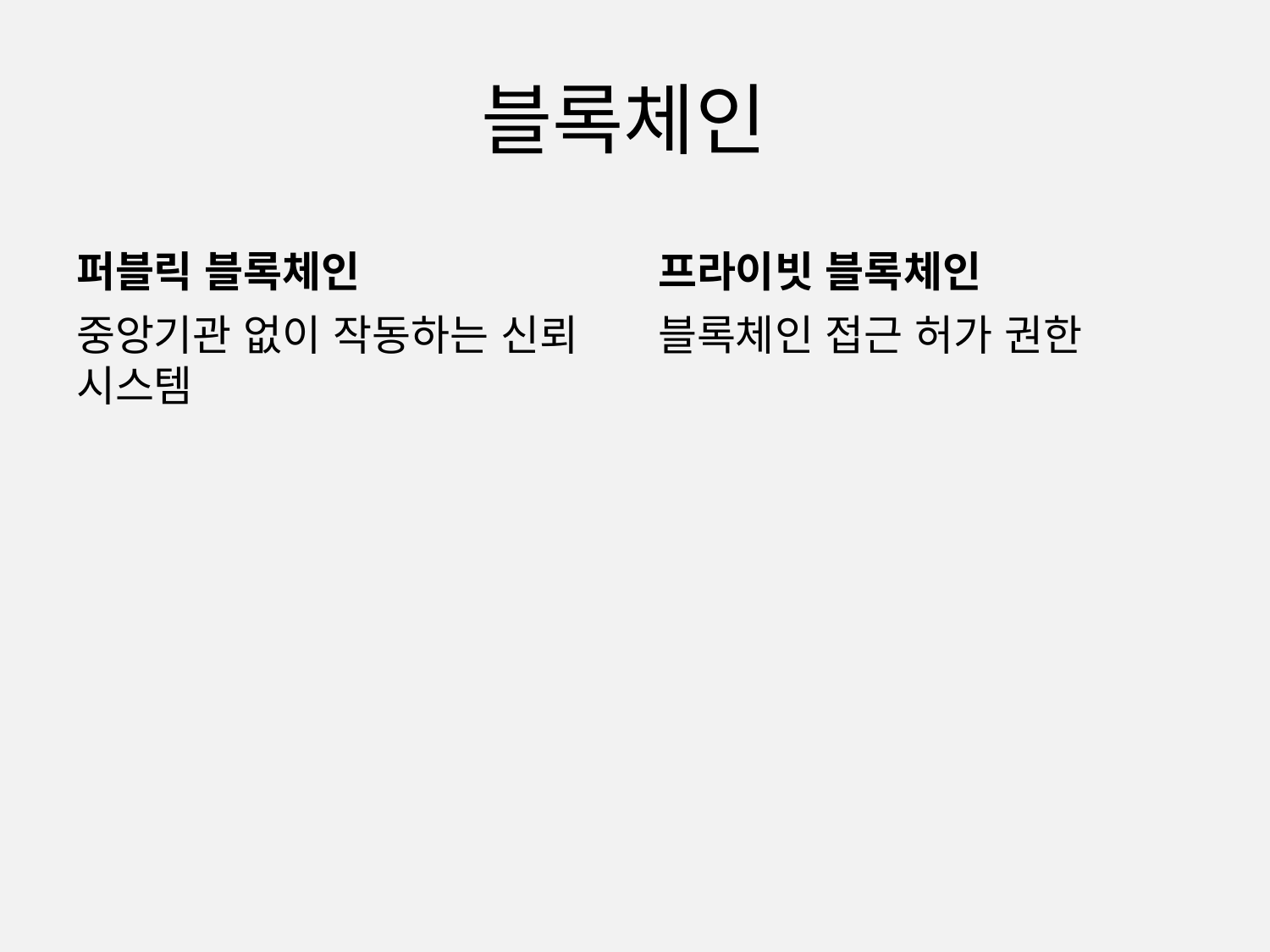

# 블록체인
퍼블릭 블록체인
프라이빗 블록체인
중앙기관 없이 작동하는 신뢰 시스템

블록체인 접근 허가 권한